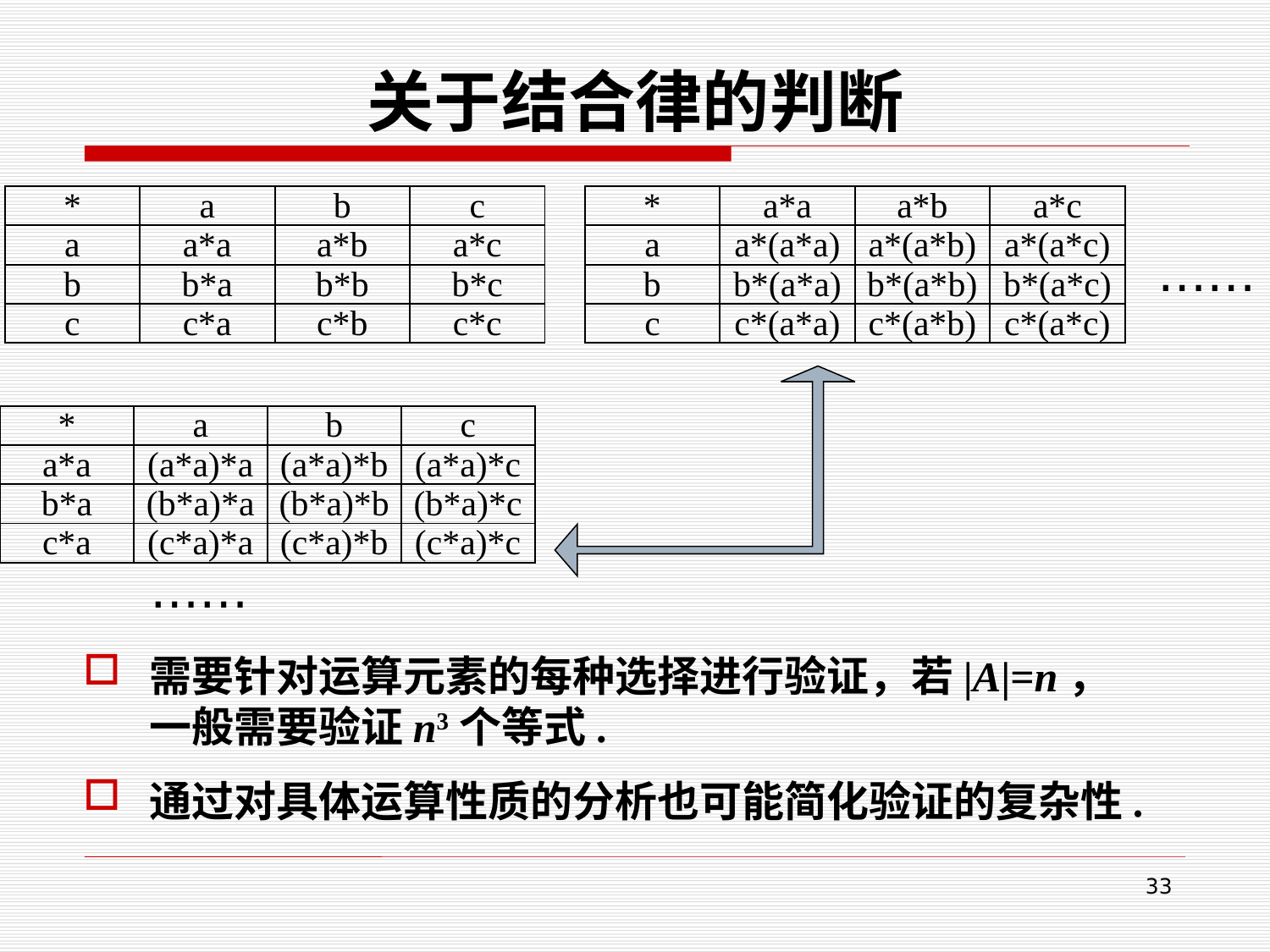

# 关于结合律的判断
| \* | a | b | c |
| --- | --- | --- | --- |
| a | a\*a | a\*b | a\*c |
| b | b\*a | b\*b | b\*c |
| c | c\*a | c\*b | c\*c |
| \* | a\*a | a\*b | a\*c |
| --- | --- | --- | --- |
| a | a\*(a\*a) | a\*(a\*b) | a\*(a\*c) |
| b | b\*(a\*a) | b\*(a\*b) | b\*(a\*c) |
| c | c\*(a\*a) | c\*(a\*b) | c\*(a\*c) |
……

| \* | a | b | c |
| --- | --- | --- | --- |
| a\*a | (a\*a)\*a | (a\*a)\*b | (a\*a)\*c |
| b\*a | (b\*a)\*a | (b\*a)\*b | (b\*a)\*c |
| c\*a | (c\*a)\*a | (c\*a)\*b | (c\*a)\*c |
……
需要针对运算元素的每种选择进行验证，若|A|=n，一般需要验证n3个等式.
通过对具体运算性质的分析也可能简化验证的复杂性.

33